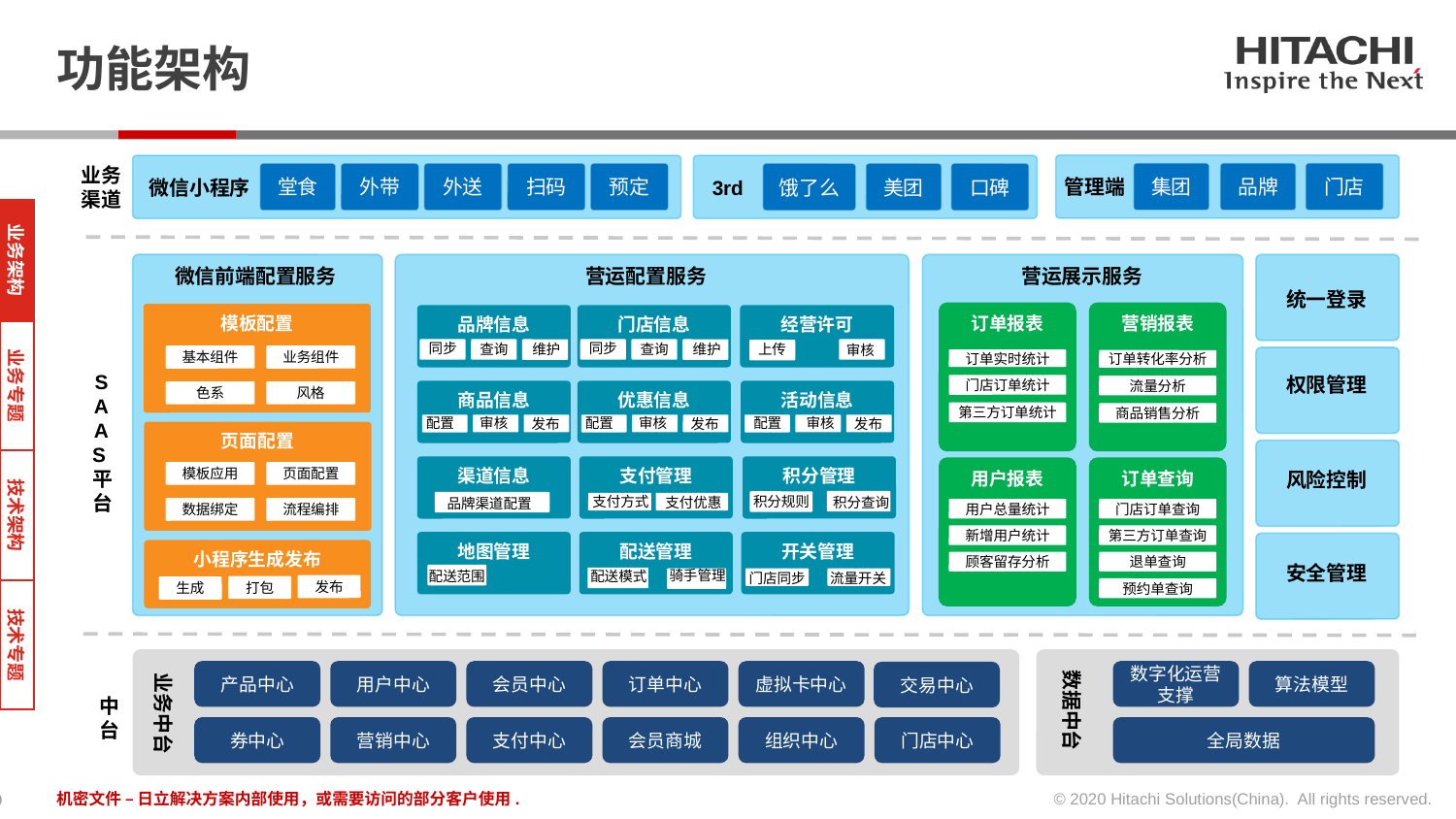

# 功能架构
业务渠道

集团
品牌
门店
堂食
外带
外送
扫码
预定
饿了么
美团
口碑
管理端
微信小程序
3rd
业务架构

微信前端配置服务
营运配置服务
营运展示服务
统一登录
订单报表
营销报表
模板配置
品牌信息
门店信息
经营许可
同步
同步
上传
查询
维护
查询
维护
审核

基本组件
业务组件

订单实时统计
订单转化率分析
SAAS平台
权限管理
业务专题
门店订单统计
流量分析
商品信息
优惠信息
活动信息
色系
风格
第三方订单统计
商品销售分析
配置
审核
配置
审核
配置
审核
发布
发布
发布

页面配置

渠道信息
支付管理
积分管理
用户报表
订单查询
风险控制
模板应用
页面配置
积分规则
支付方式
积分查询
支付优惠
品牌渠道配置

数据绑定
流程编排
技术架构
用户总量统计
门店订单查询
新增用户统计
第三方订单查询
地图管理
配送管理
开关管理

小程序生成发布
顾客留存分析
退单查询
安全管理
骑手管理
配送模式
配送范围
流量开关
门店同步

发布
打包
生成
预约单查询
技术专题

数据中台
业务中台
产品中心
用户中心
会员中心
订单中心
虚拟卡中心
数字化运营支撑
算法模型
交易中心
中台
券中心
营销中心
支付中心
会员商城
组织中心
门店中心
全局数据